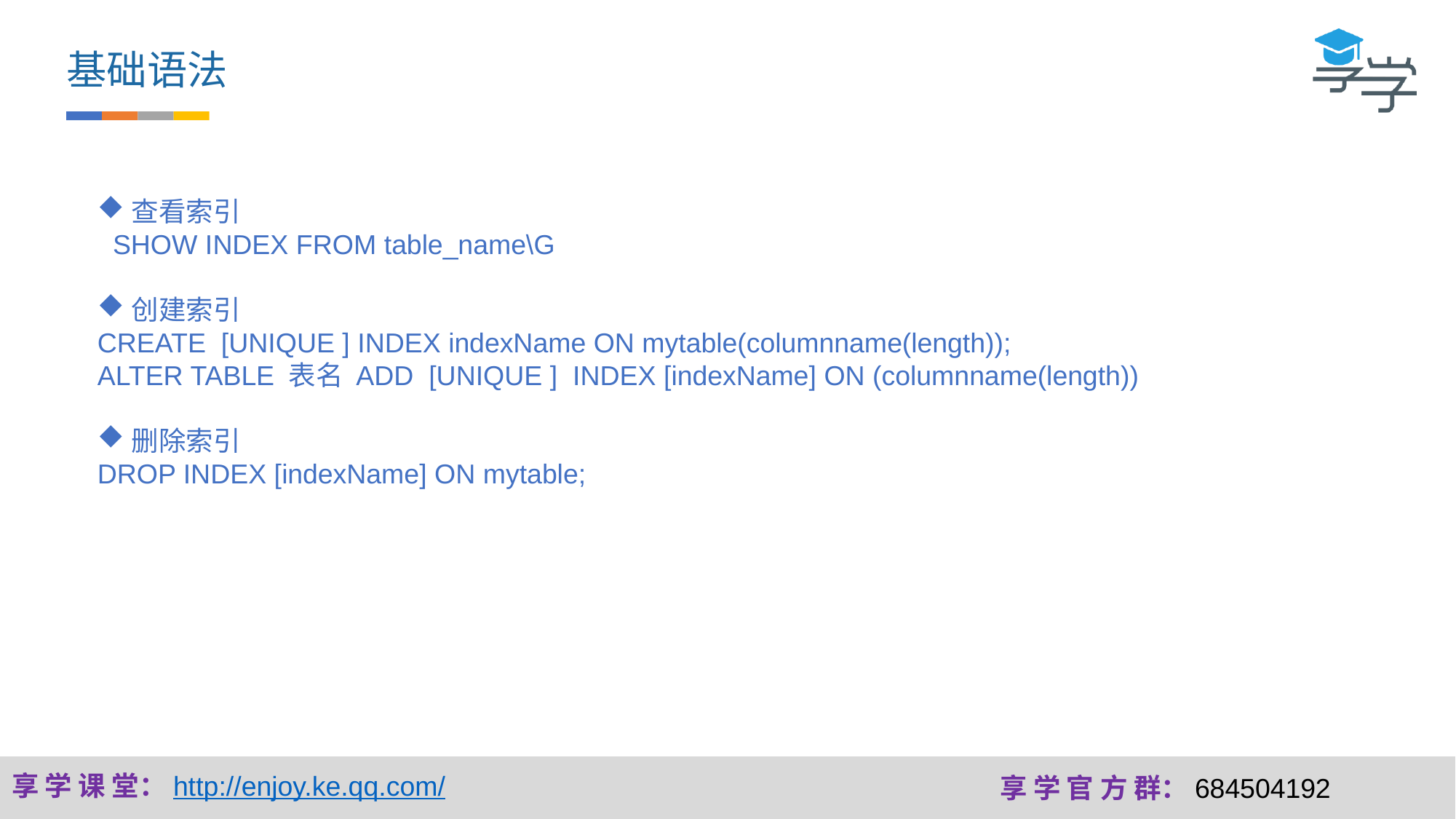

基础语法

查看索引
  SHOW INDEX FROM table_name\G

创建索引
CREATE  [UNIQUE ] INDEX indexName ON mytable(columnname(length));
ALTER TABLE 表名 ADD  [UNIQUE ]  INDEX [indexName] ON (columnname(length))

删除索引
DROP INDEX [indexName] ON mytable;